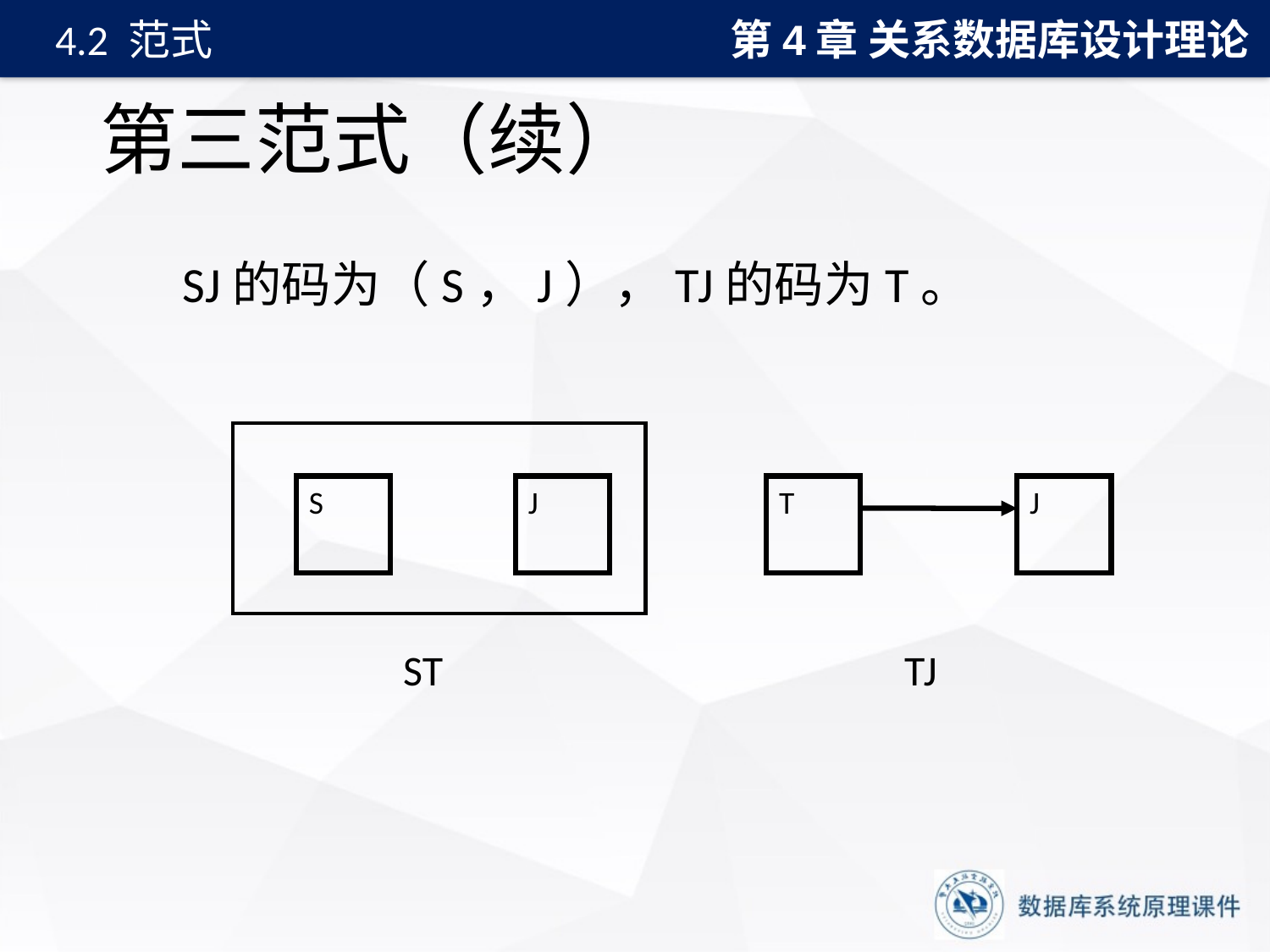

第4章 关系数据库设计理论
4.2 范式
# 第三范式（续）
	 SJ的码为（S，J），TJ的码为T。

S
J
T
J

ST
TJ